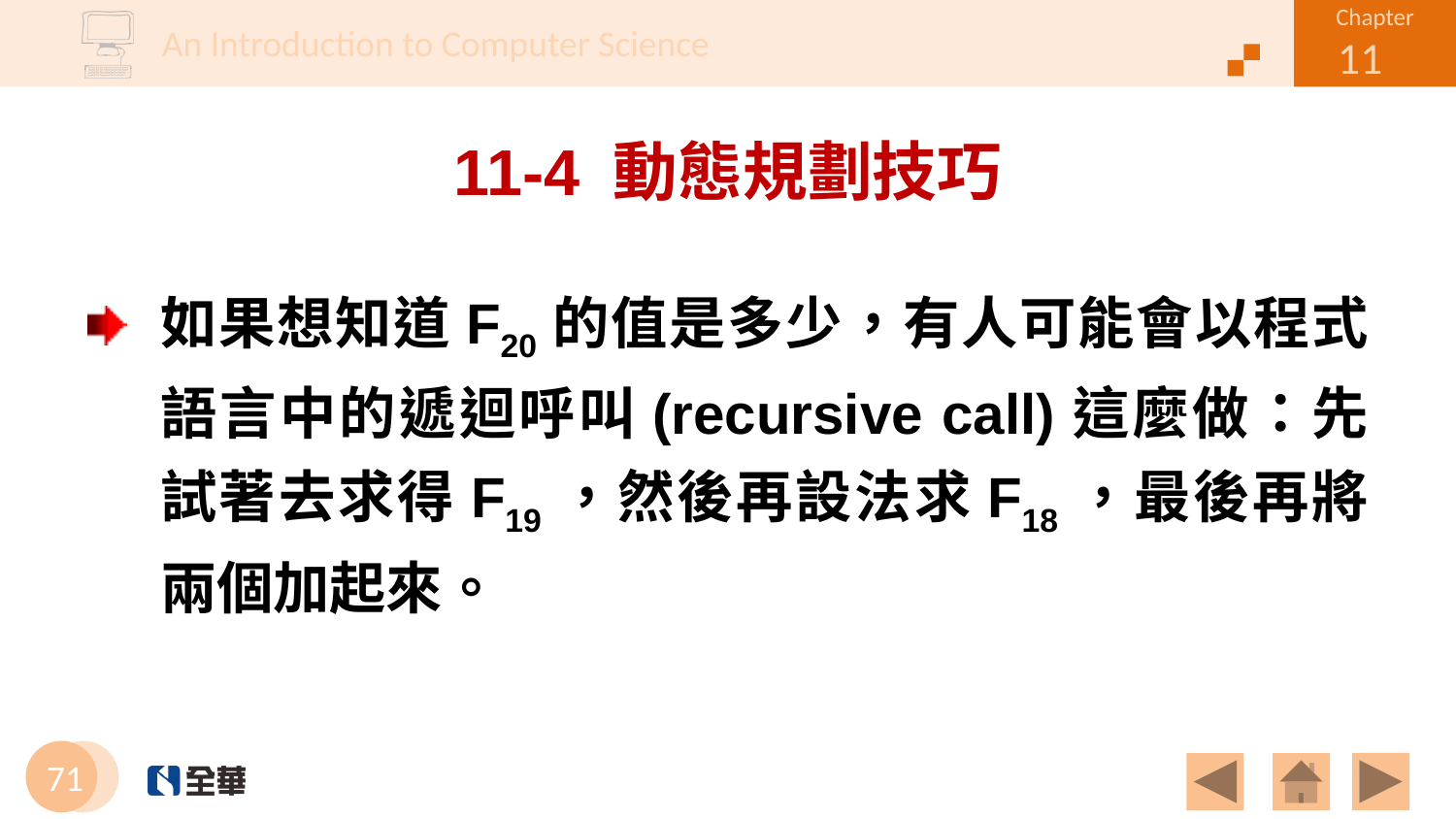

# 11-4 動態規劃技巧
如果想知道F20的值是多少，有人可能會以程式語言中的遞迴呼叫(recursive call)這麼做：先試著去求得F19，然後再設法求F18，最後再將兩個加起來。